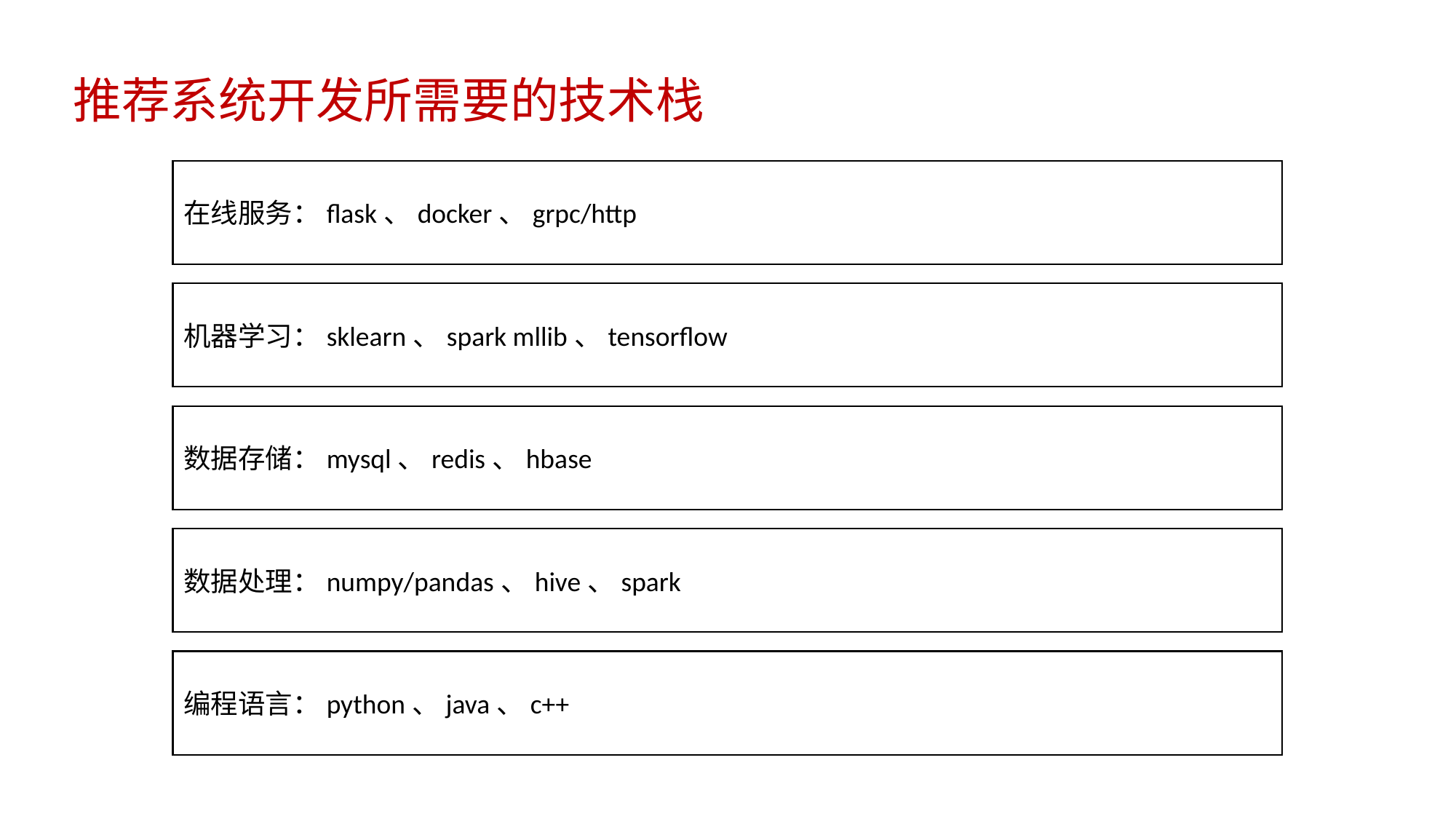

推荐系统开发所需要的技术栈
在线服务：flask、docker、grpc/http
机器学习：sklearn、spark mllib、tensorflow
数据存储：mysql、redis、hbase
数据处理：numpy/pandas、hive、spark
编程语言：python、java、c++